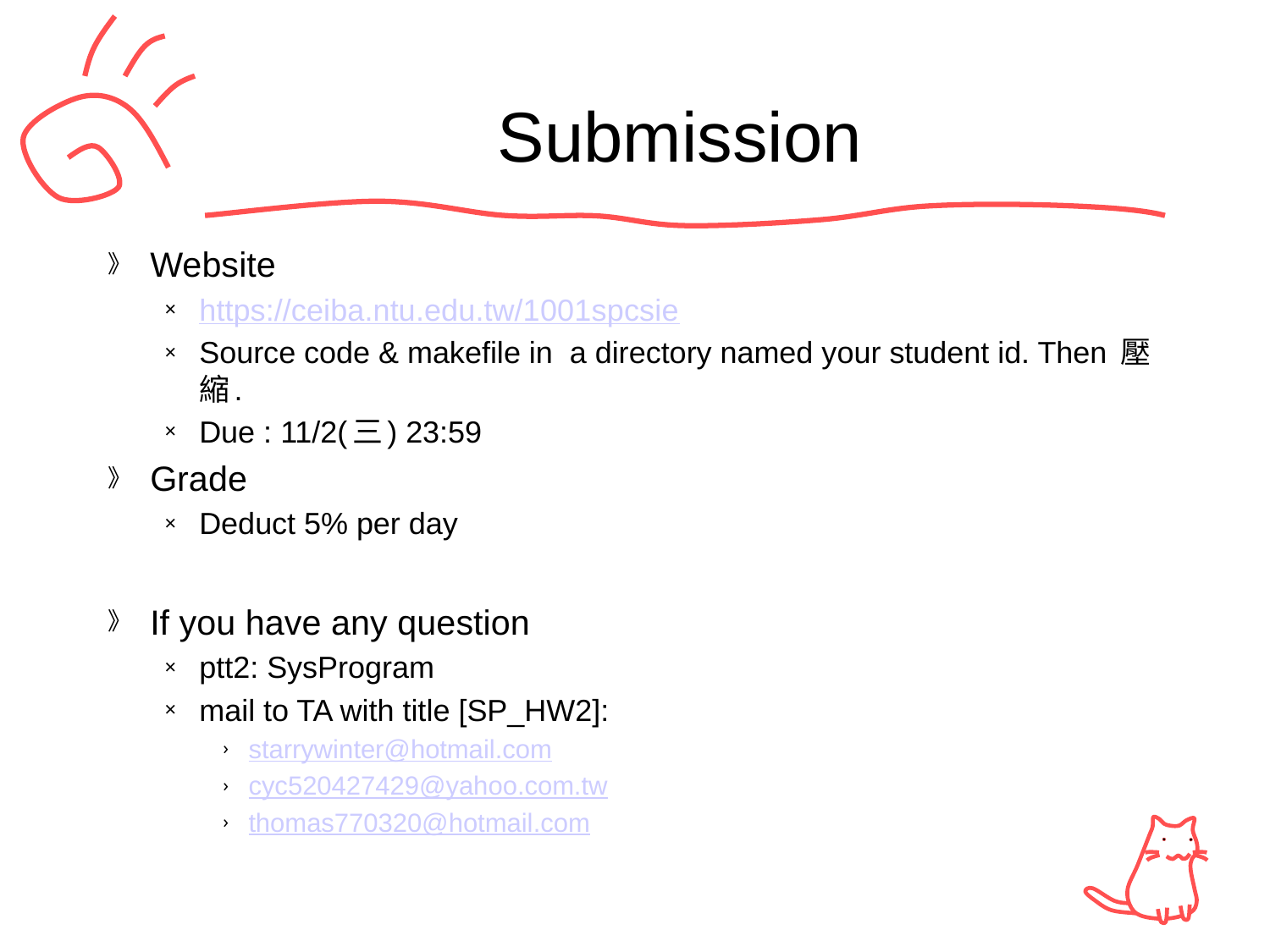

# Submission
Website
https://ceiba.ntu.edu.tw/1001spcsie
Source code & makefile in  a directory named your student id. Then 壓縮.
Due : 11/2(三) 23:59
Grade
Deduct 5% per day

If you have any question
ptt2: SysProgram
mail to TA with title [SP_HW2]:
starrywinter@hotmail.com
cyc520427429@yahoo.com.tw
thomas770320@hotmail.com